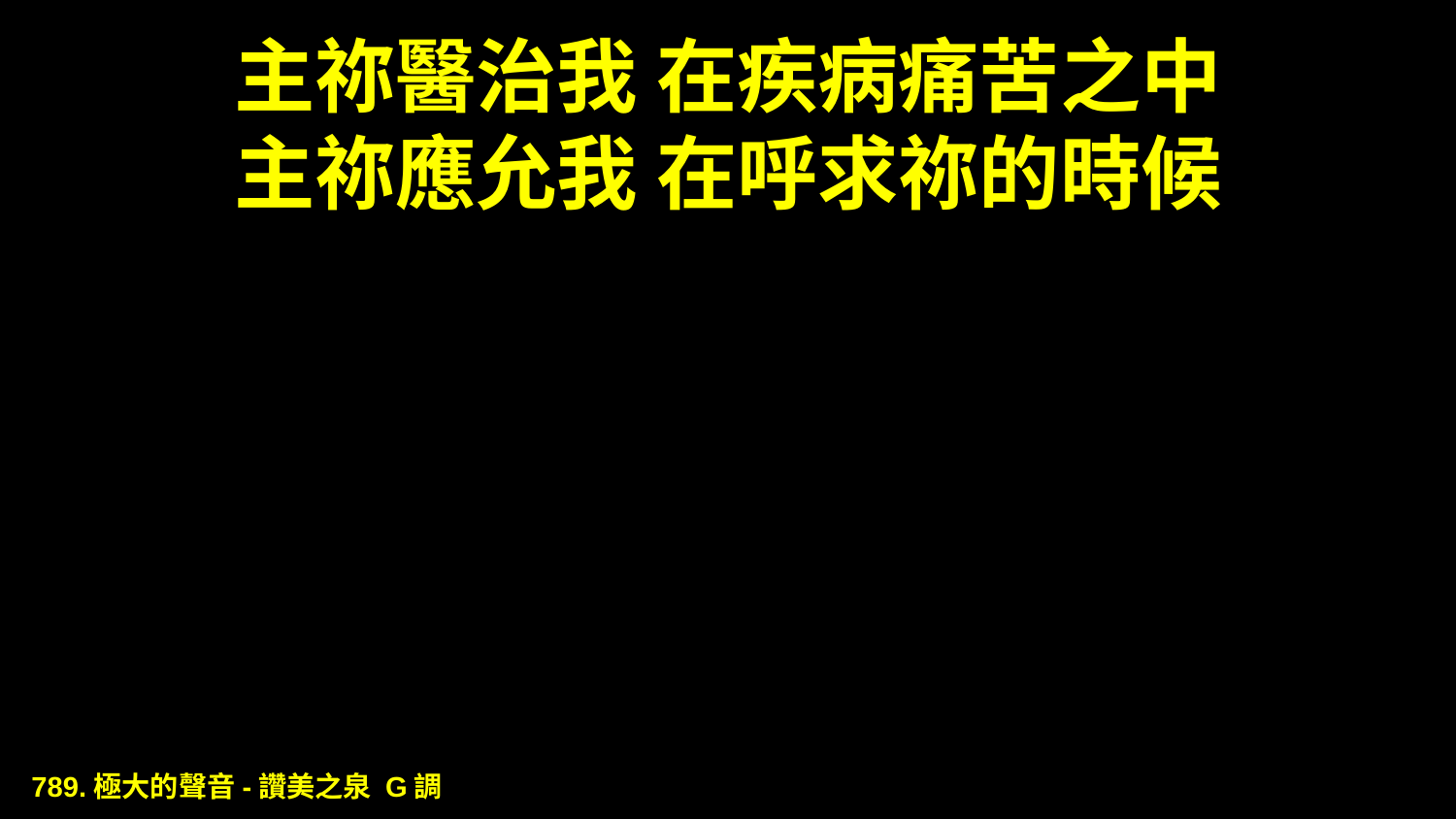

# 主祢醫治我 在疾病痛苦之中 主祢應允我 在呼求祢的時候
789.極大的聲音-讚美之泉 G調